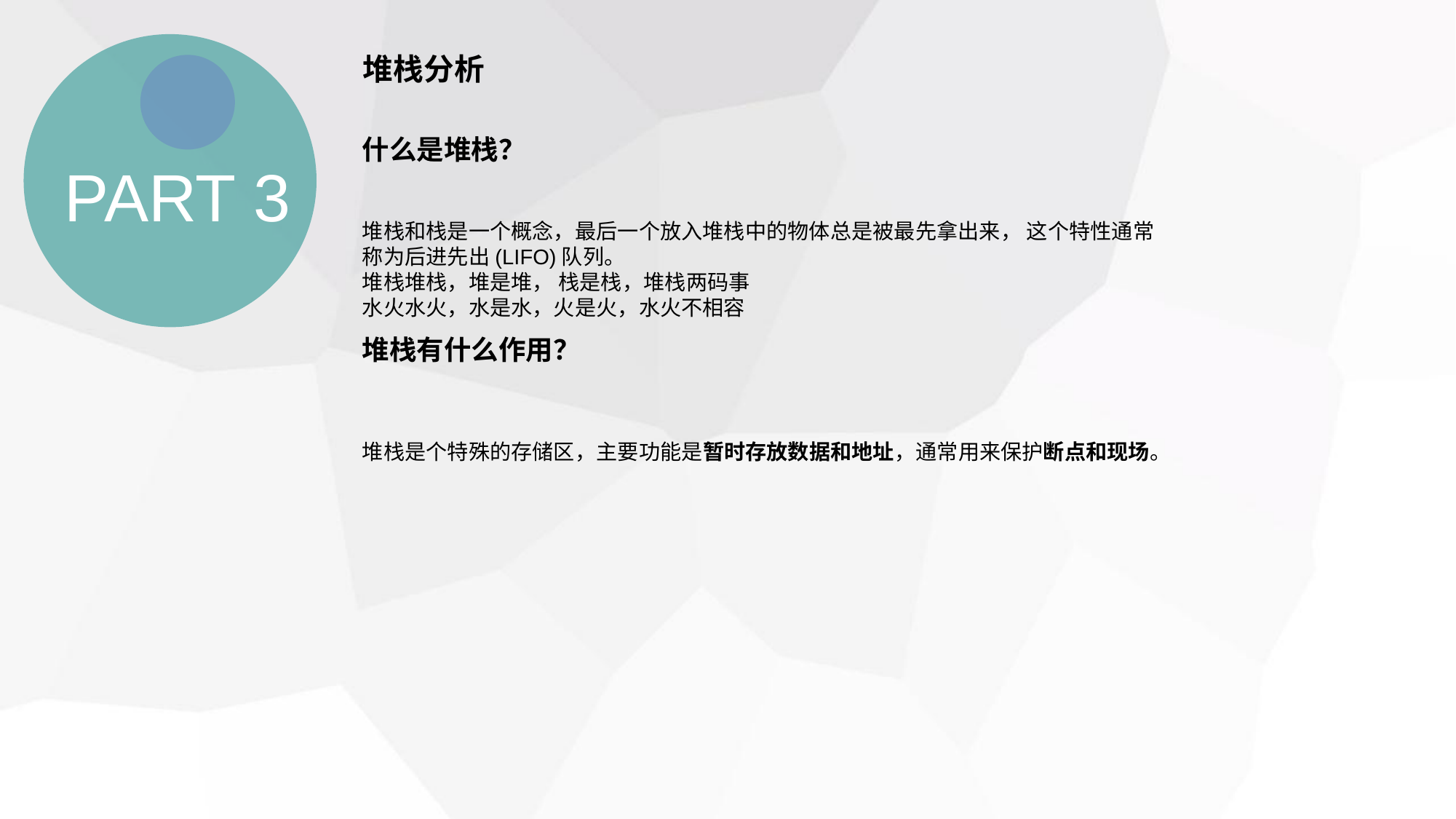

堆栈分析

什么是堆栈？
PART 3
堆栈和栈是一个概念，最后一个放入堆栈中的物体总是被最先拿出来， 这个特性通常称为后进先出(LIFO)队列。
堆栈堆栈，堆是堆， 栈是栈，堆栈两码事
水火水火，水是水，火是火，水火不相容
堆栈有什么作用？
堆栈是个特殊的存储区，主要功能是暂时存放数据和地址，通常用来保护断点和现场。